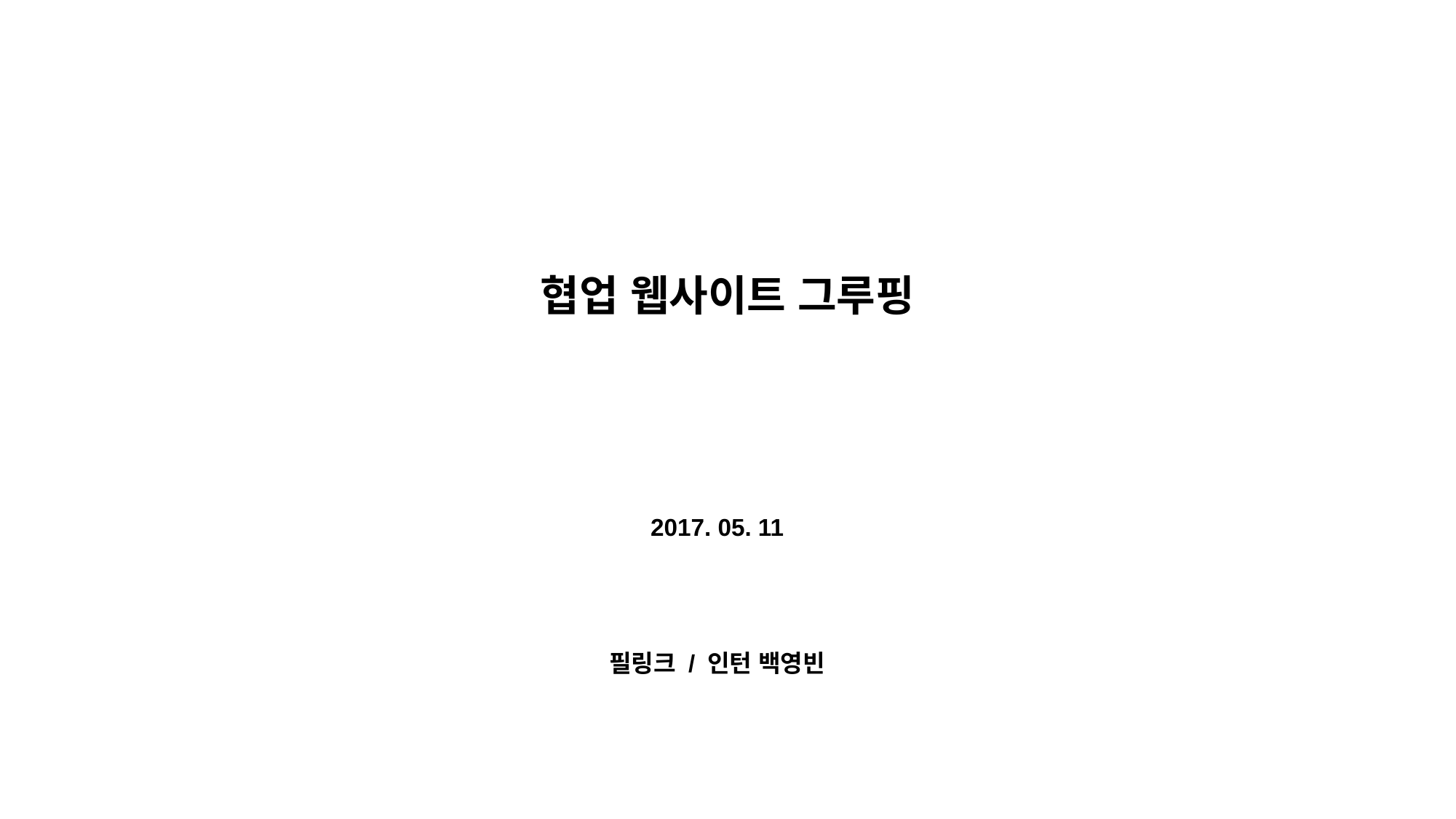

협업 웹사이트 그루핑
2017. 05. 11

필링크 / 인턴 백영빈